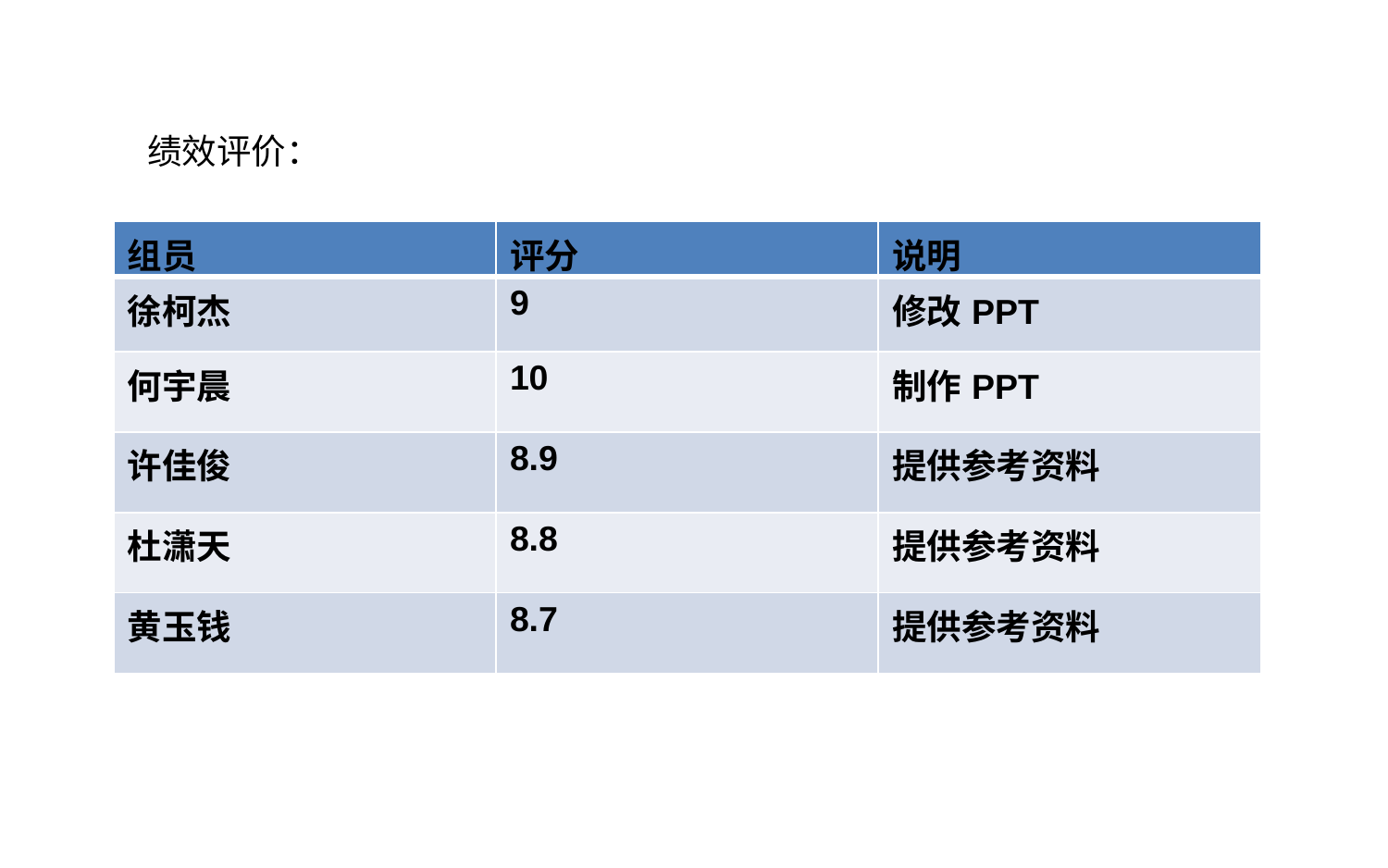

绩效评价：
| 组员 | 评分 | 说明 |
| --- | --- | --- |
| 徐柯杰 | 9 | 修改PPT |
| 何宇晨 | 10 | 制作PPT |
| 许佳俊 | 8.9 | 提供参考资料 |
| 杜潇天 | 8.8 | 提供参考资料 |
| 黄玉钱 | 8.7 | 提供参考资料 |